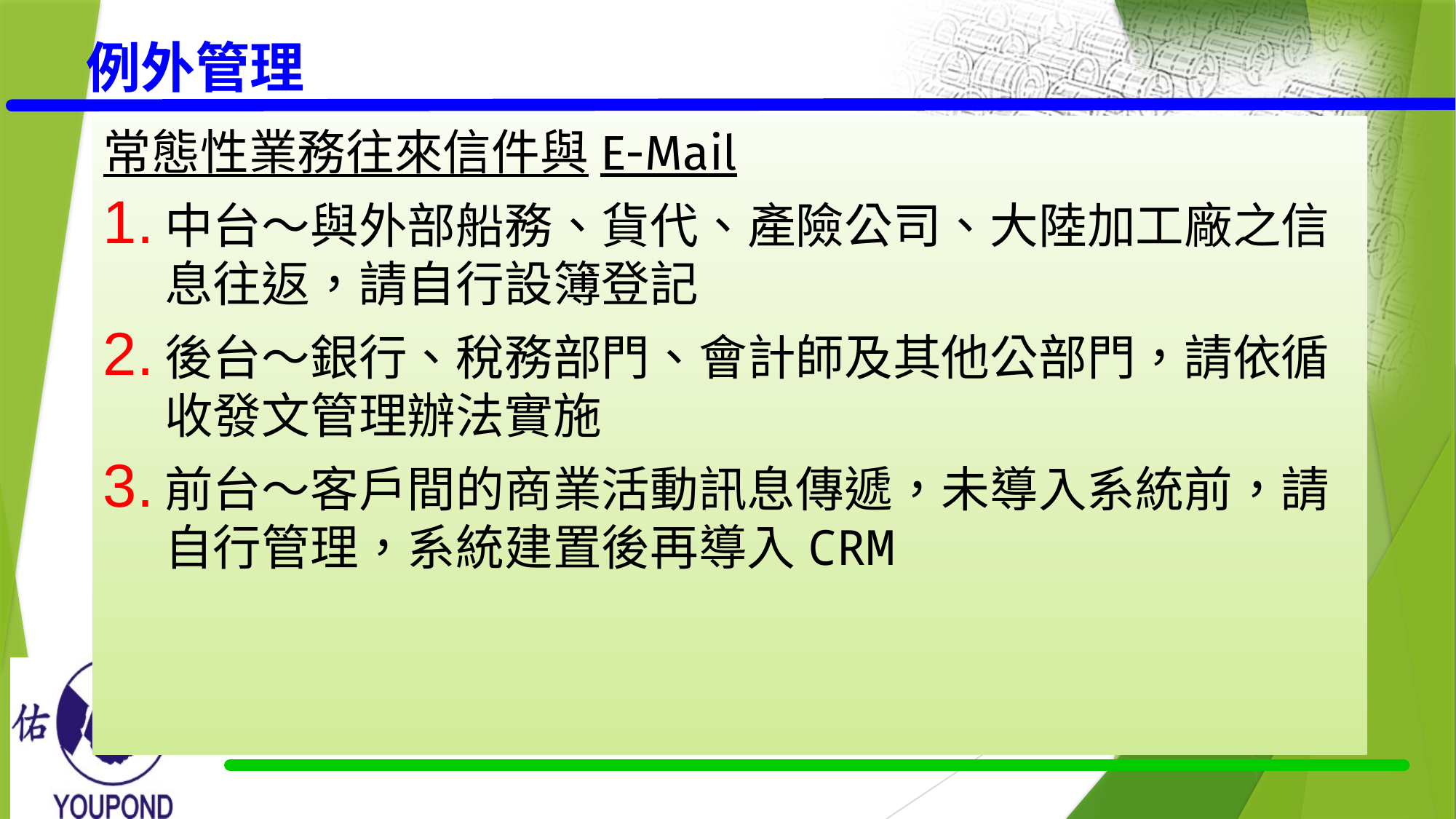

# 例外管理
常態性業務往來信件與E-Mail
中台〜與外部船務、貨代、產險公司、大陸加工廠之信息往返，請自行設簿登記
後台〜銀行、稅務部門、會計師及其他公部門，請依循收發文管理辦法實施
前台〜客戶間的商業活動訊息傳遞，未導入系統前，請自行管理，系統建置後再導入CRM